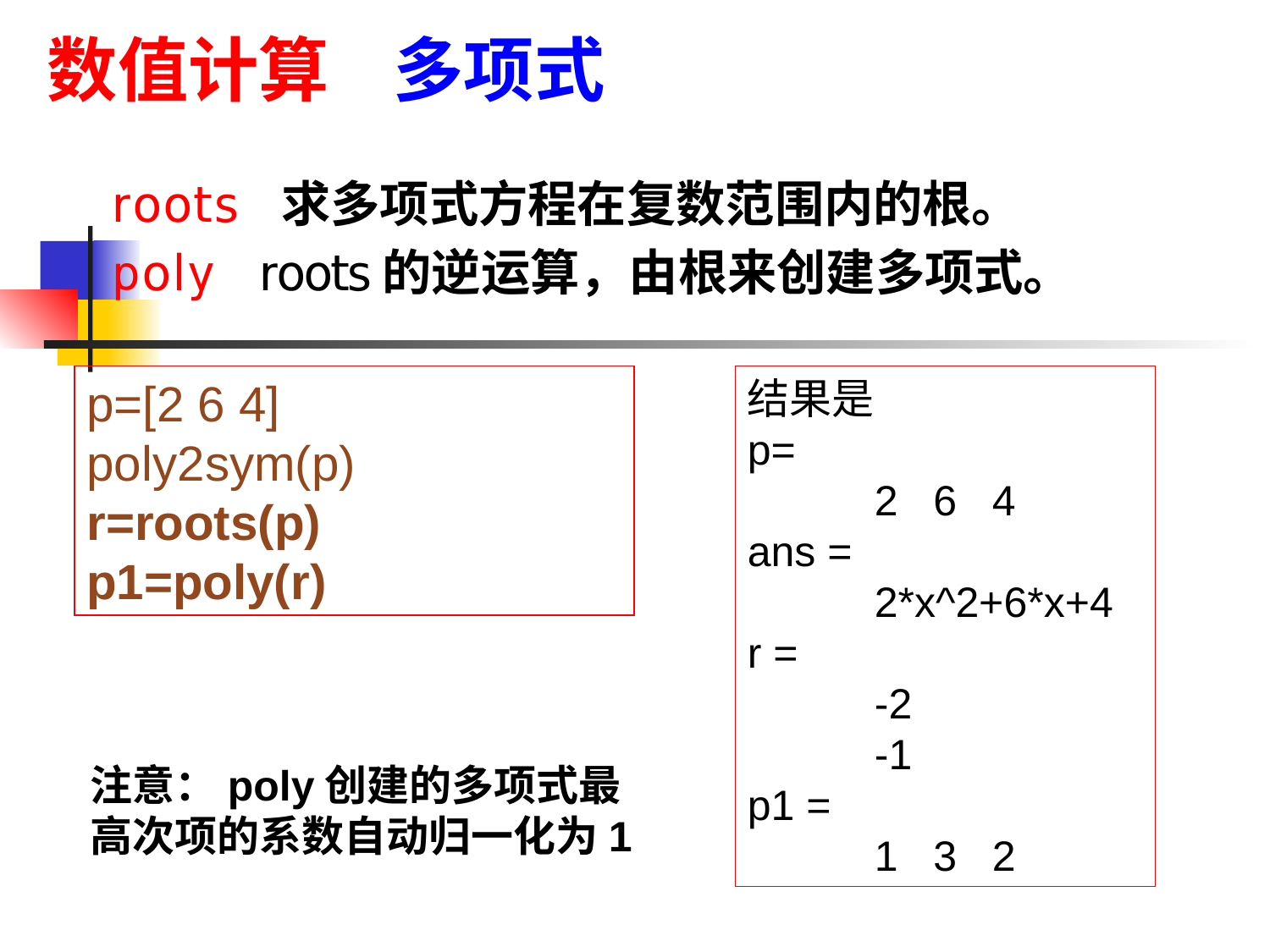

数值计算    多项式
roots  求多项式方程在复数范围内的根。
poly   roots的逆运算，由根来创建多项式。
p=[2 6 4]
poly2sym(p)
r=roots(p)
p1=poly(r)
结果是
p=
	2   6   4
ans =
	2*x^2+6*x+4
r =
    	-2
    	-1
p1 =
     	1   3   2
注意：poly创建的多项式最高次项的系数自动归一化为1
18